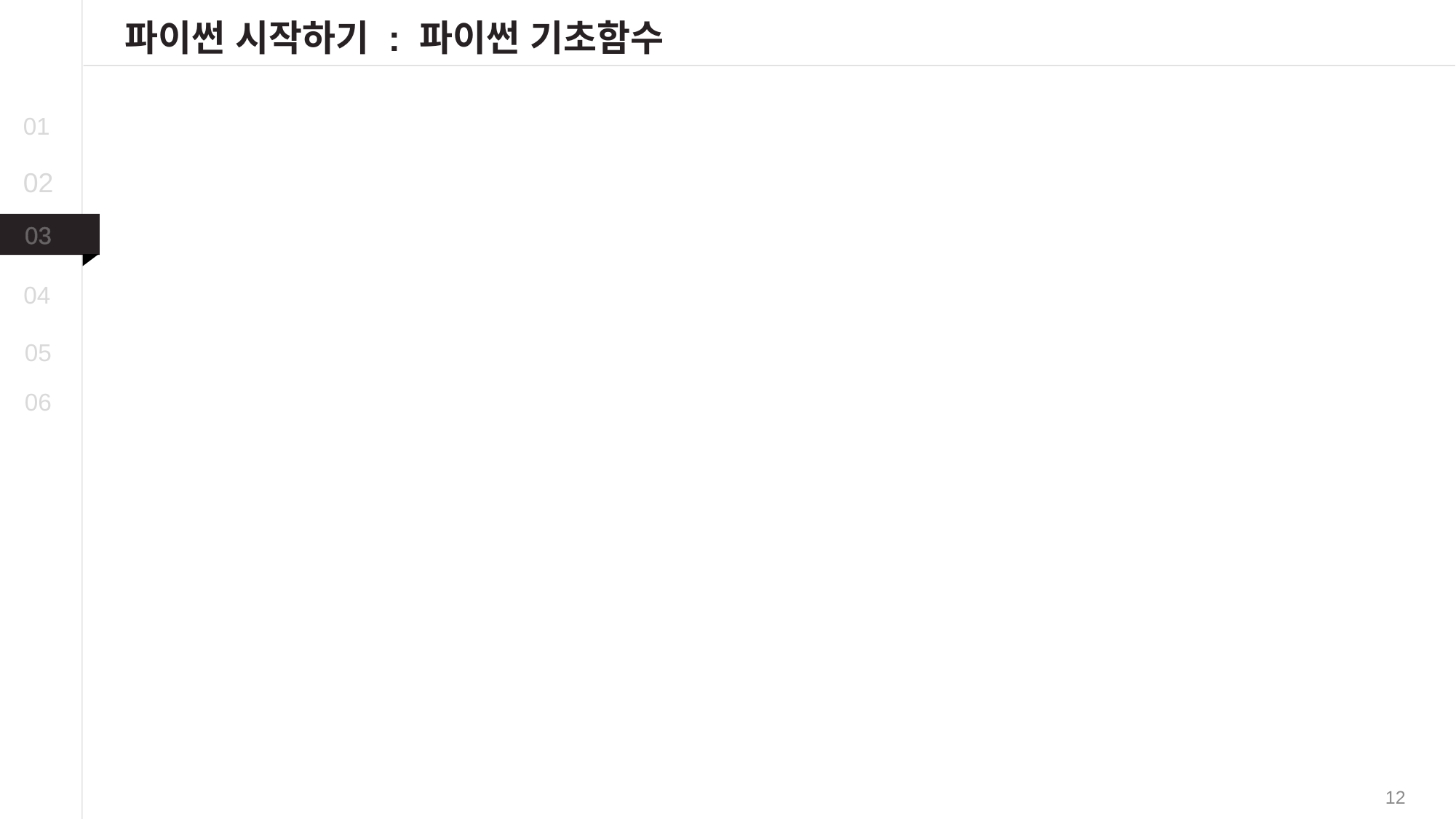

파이썬 시작하기 : 파이썬 기초함수
01
02

03

04
05
06
12